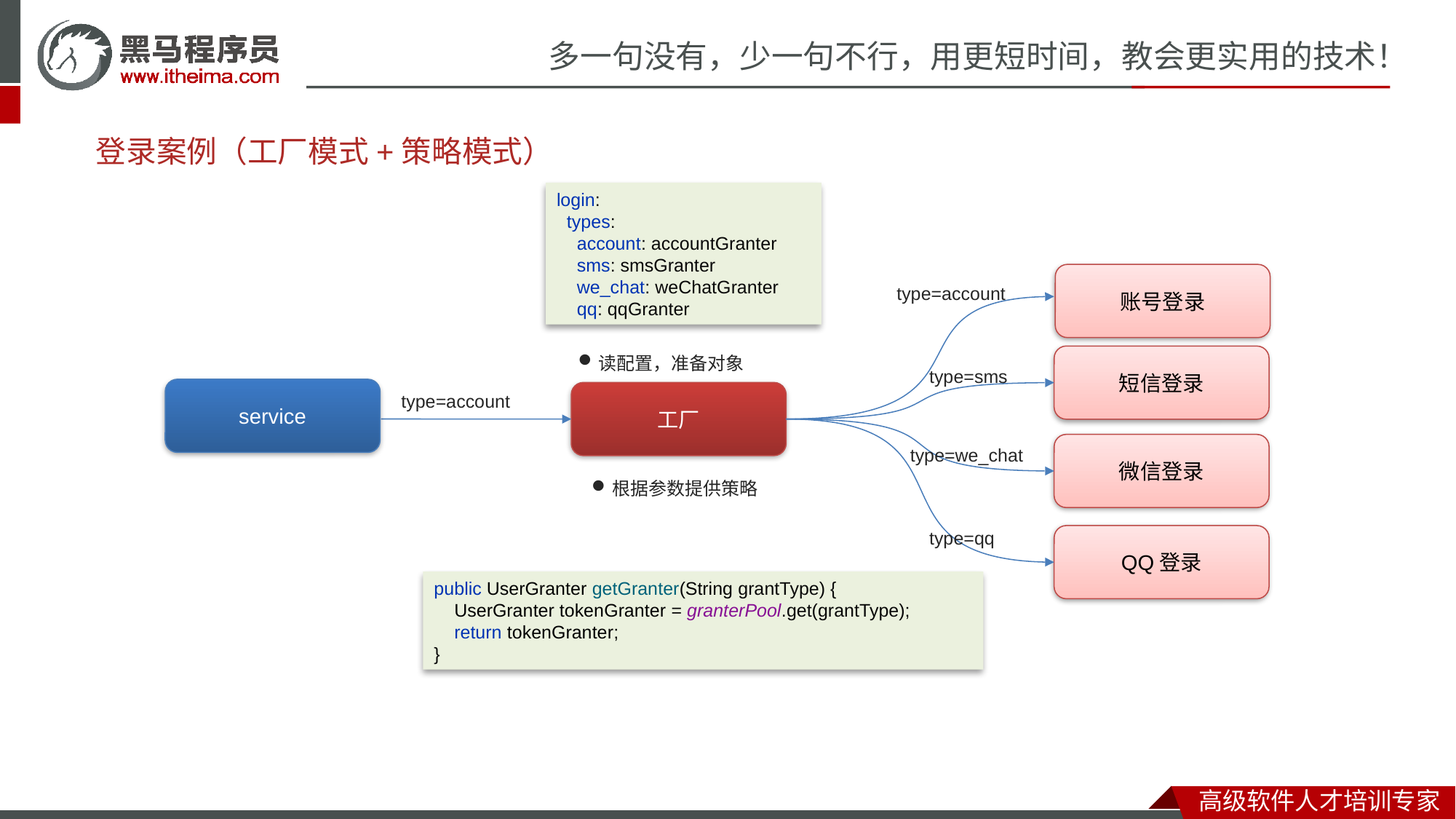

# 登录案例（工厂模式+策略模式）
login:
  types:
    account: accountGranter
    sms: smsGranter
    we_chat: weChatGranter
    qq: qqGranter
账号登录
type=account
读配置，准备对象
短信登录
type=sms
type=account
service
工厂
type=qq
QQ登录
type=we_chat
微信登录
根据参数提供策略
public UserGranter getGranter(String grantType) {
    UserGranter tokenGranter = granterPool.get(grantType);
    return tokenGranter;
}